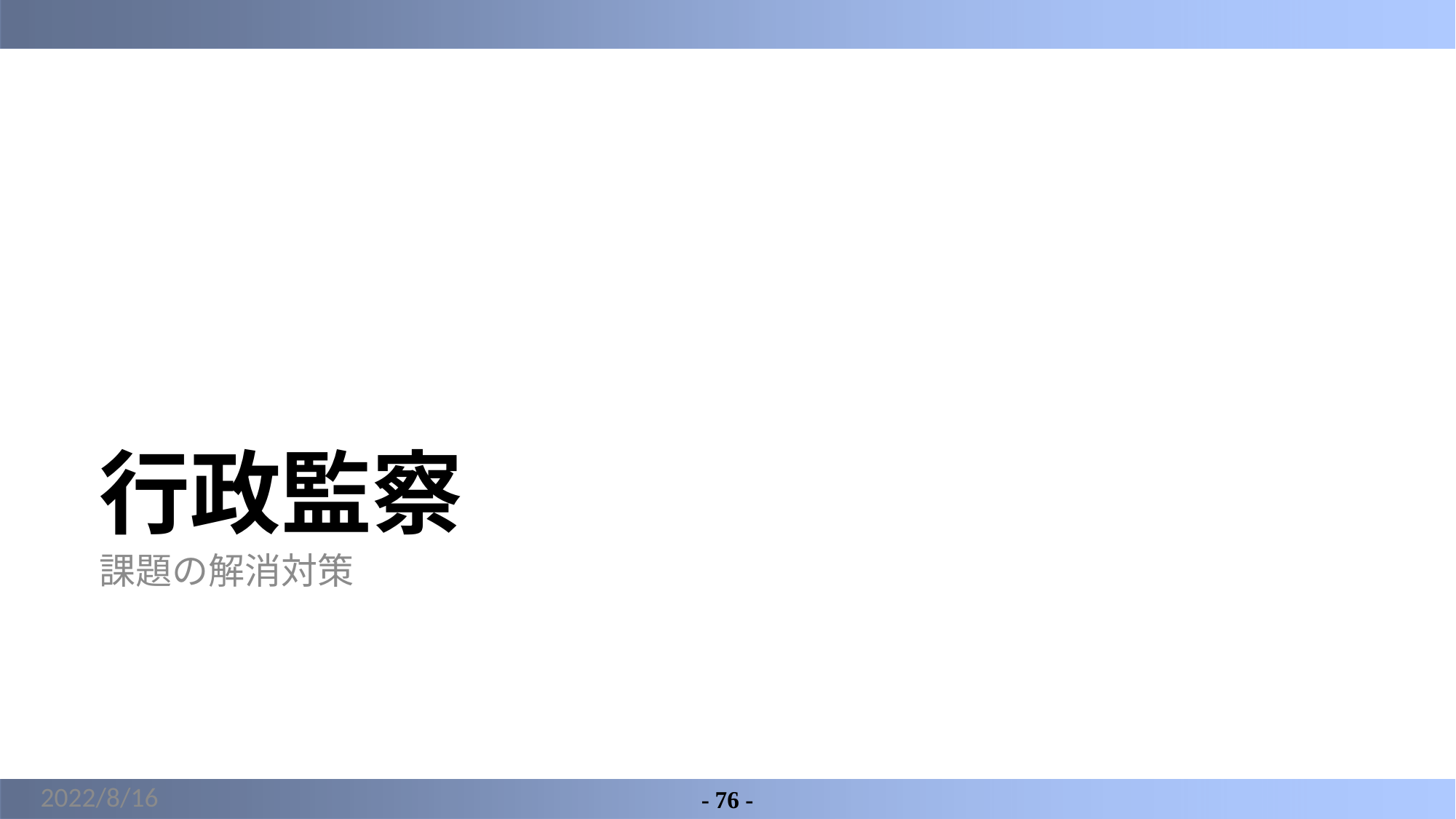

# 行政監察
課題の解消対策
2022/8/16
- 76 -